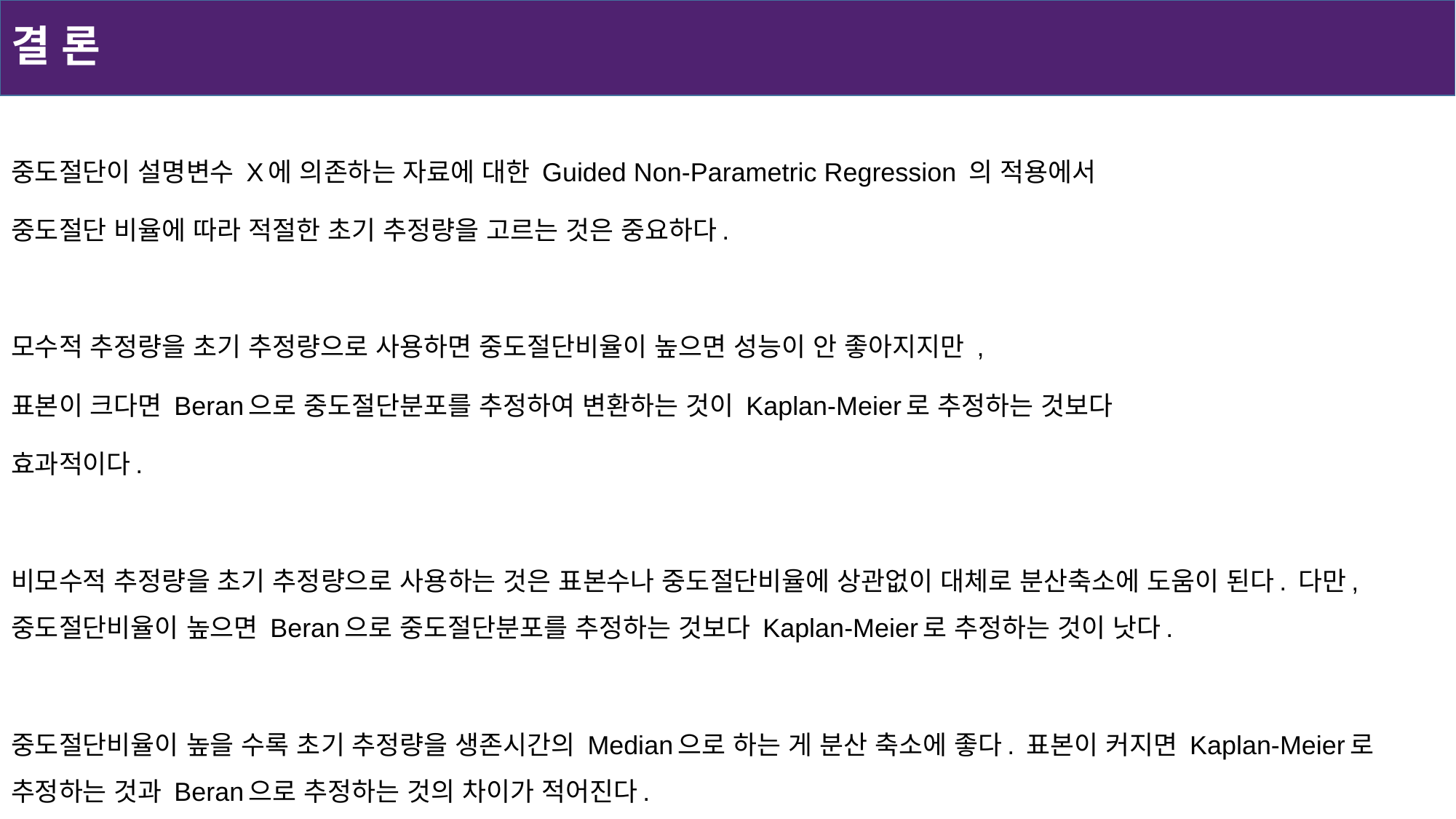

# 결 론

중도절단이 설명변수 X에 의존하는 자료에 대한 Guided Non-Parametric Regression 의 적용에서
중도절단 비율에 따라 적절한 초기 추정량을 고르는 것은 중요하다.

모수적 추정량을 초기 추정량으로 사용하면 중도절단비율이 높으면 성능이 안 좋아지지만 ,
표본이 크다면 Beran으로 중도절단분포를 추정하여 변환하는 것이 Kaplan-Meier로 추정하는 것보다
효과적이다.

비모수적 추정량을 초기 추정량으로 사용하는 것은 표본수나 중도절단비율에 상관없이 대체로 분산축소에 도움이 된다. 다만, 중도절단비율이 높으면 Beran으로 중도절단분포를 추정하는 것보다 Kaplan-Meier로 추정하는 것이 낫다.

중도절단비율이 높을 수록 초기 추정량을 생존시간의 Median으로 하는 게 분산 축소에 좋다. 표본이 커지면 Kaplan-Meier로 추정하는 것과 Beran으로 추정하는 것의 차이가 적어진다.